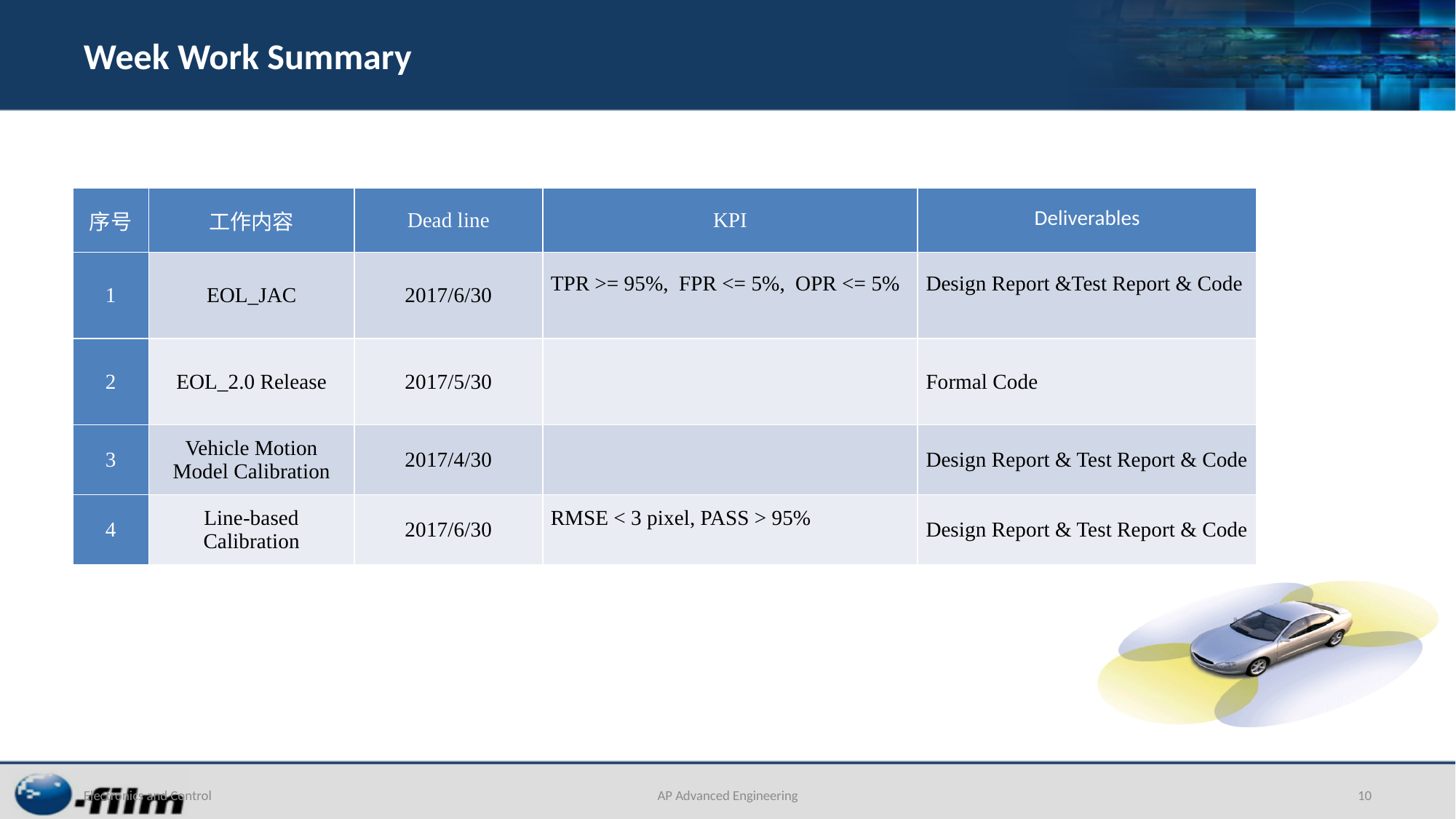

# Week Work Summary
| 序号 | 工作内容 | Dead line | KPI | Deliverables |
| --- | --- | --- | --- | --- |
| 1 | EOL\_JAC | 2017/6/30 | TPR >= 95%, FPR <= 5%, OPR <= 5% | Design Report &Test Report & Code |
| 2 | EOL\_2.0 Release | 2017/5/30 |  | Formal Code |
| 3 | Vehicle Motion Model Calibration | 2017/4/30 |  | Design Report & Test Report & Code |
| 4 | Line-based Calibration | 2017/6/30 | RMSE < 3 pixel, PASS > 95% | Design Report & Test Report & Code |
Electronics and Control
AP Advanced Engineering
10